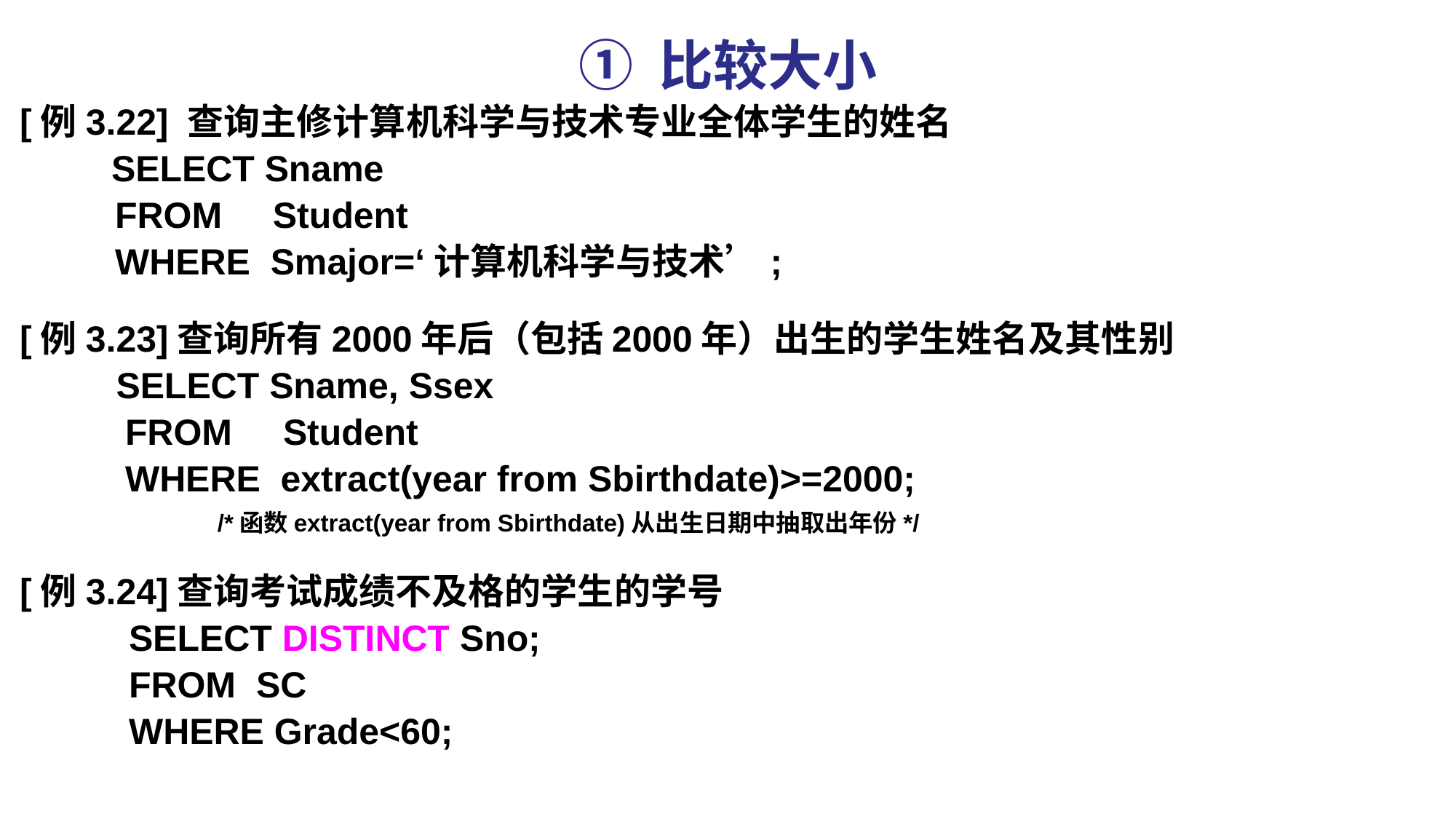

① 比较大小
[例3.22] 查询主修计算机科学与技术专业全体学生的姓名
    SELECT Sname
    FROM     Student
    WHERE  Smajor=‘计算机科学与技术’;

[例3.23]查询所有2000年后（包括2000年）出生的学生姓名及其性别
     SELECT Sname, Ssex
     FROM     Student
     WHERE  extract(year from Sbirthdate)>=2000;
	      	/*函数extract(year from Sbirthdate)从出生日期中抽取出年份*/

[例3.24]查询考试成绩不及格的学生的学号
SELECT DISTINCT Sno;
FROM  SC
WHERE Grade<60;